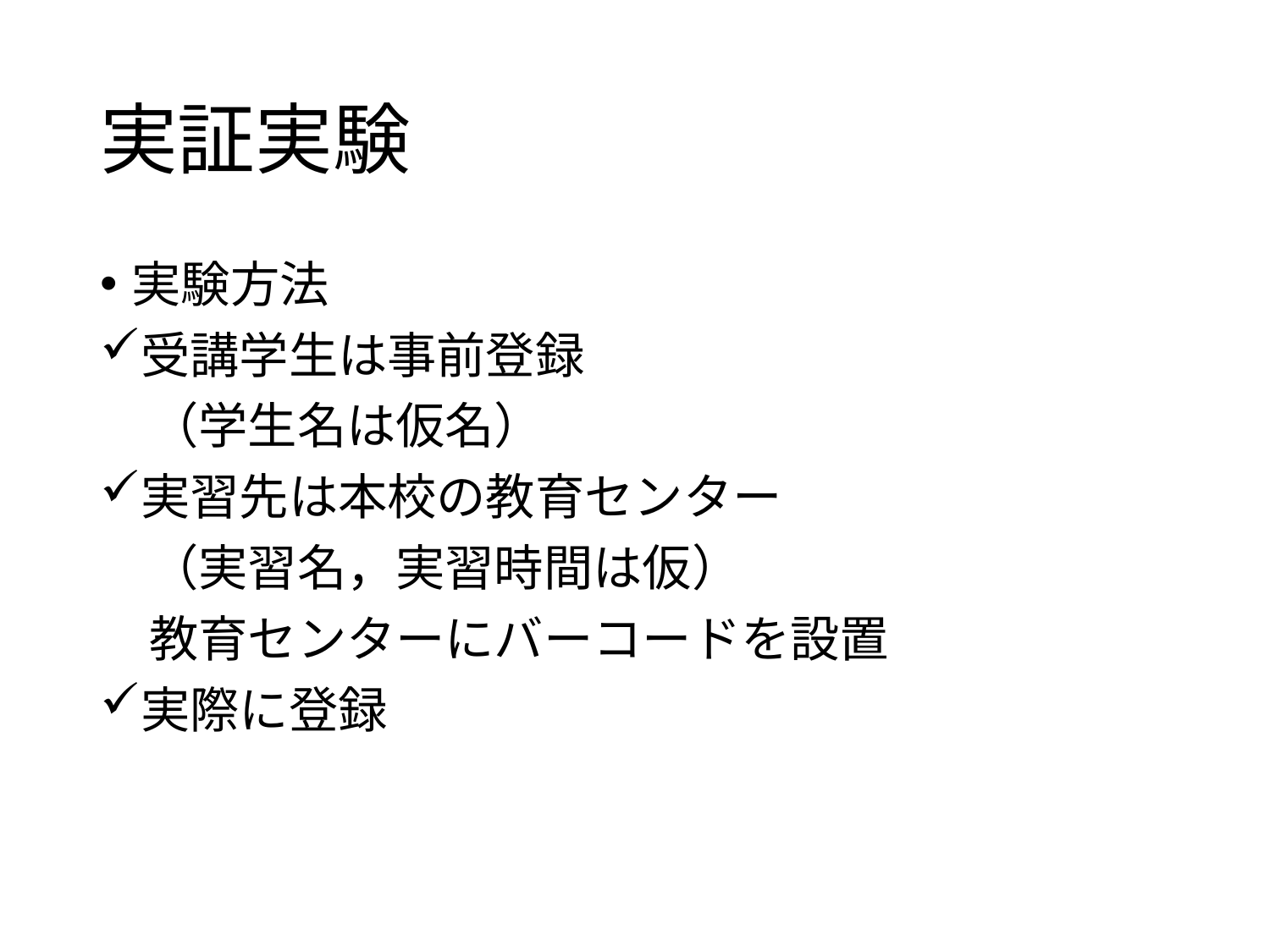

# 実証実験
実験方法
受講学生は事前登録
　（学生名は仮名）
実習先は本校の教育センター
　（実習名，実習時間は仮）
　教育センターにバーコードを設置
実際に登録